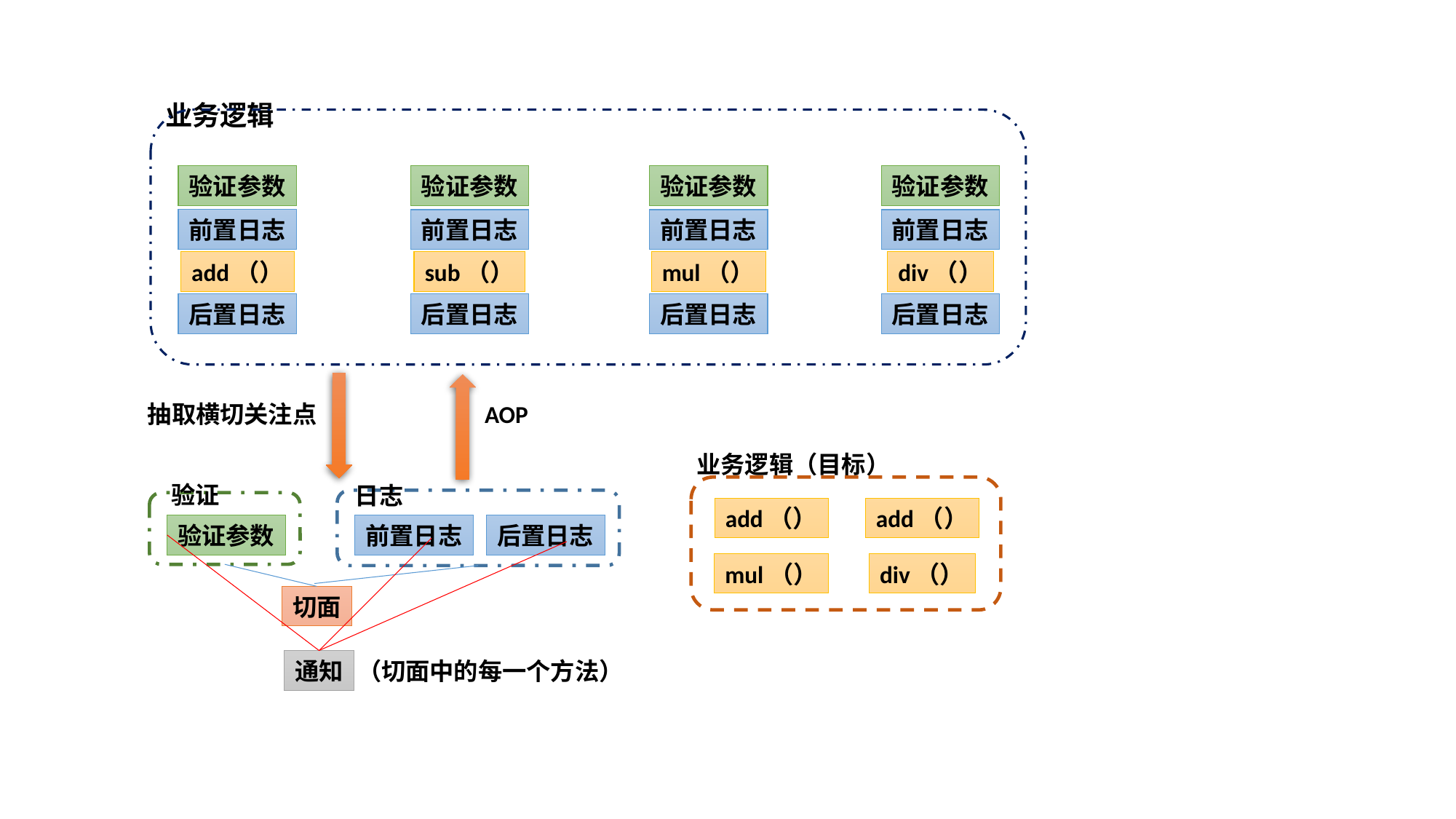

业务逻辑

验证参数
前置日志
add（）
后置日志
验证参数
前置日志
sub（）
后置日志
验证参数
前置日志
mul（）
后置日志
验证参数
前置日志
div（）
后置日志

抽取横切关注点
AOP
业务逻辑（目标）
验证
日志

add（）
add（）
验证参数
前置日志
后置日志
mul（）
div（）
切面
通知
（切面中的每一个方法）